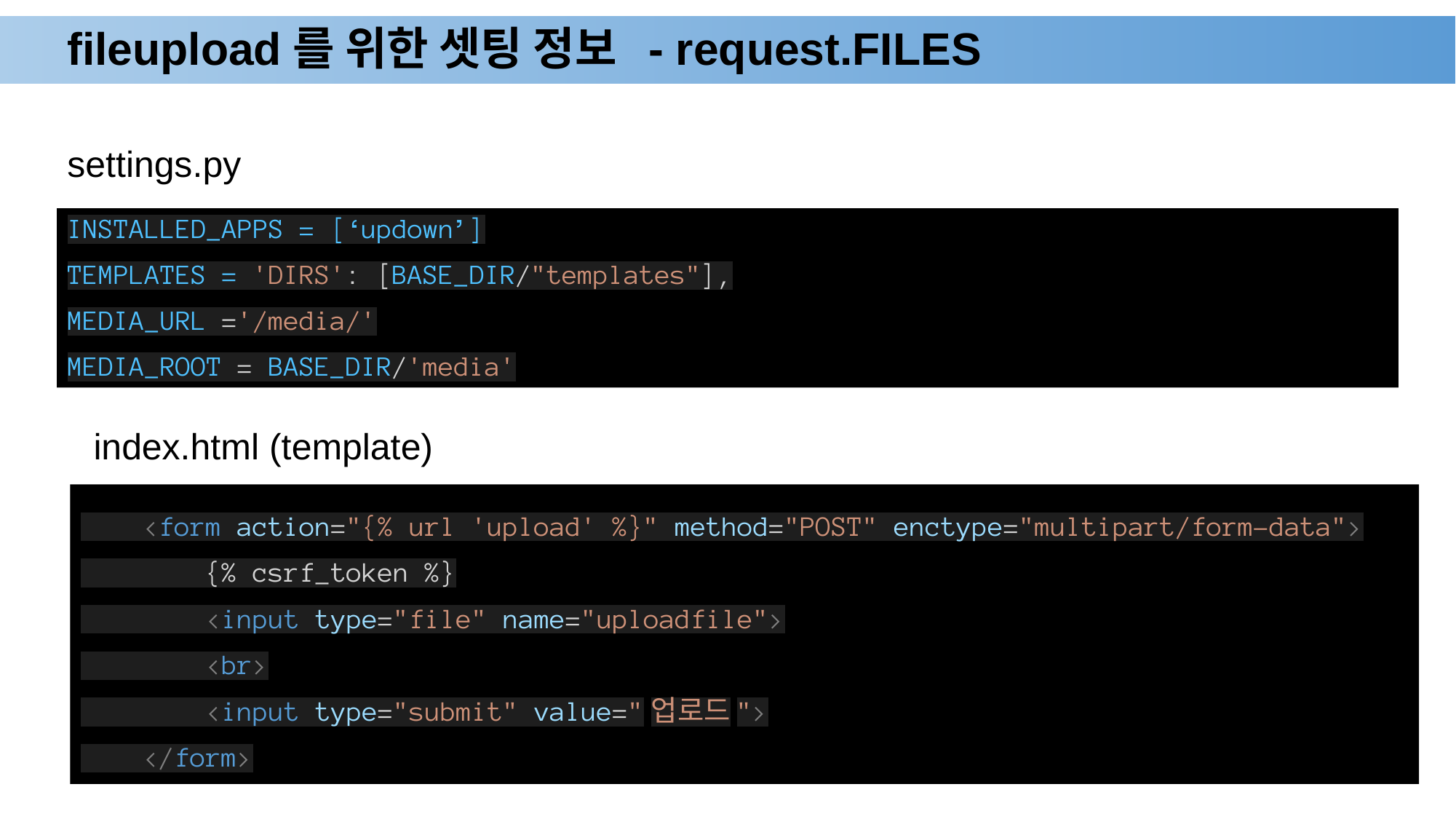

# fileupload를 위한 셋팅 정보  - request.FILES
settings.py
INSTALLED_APPS = [‘updown’]
TEMPLATES = 'DIRS': [BASE_DIR/"templates"],
MEDIA_URL ='/media/'
MEDIA_ROOT = BASE_DIR/'media'
index.html (template)
    <form action="{% url 'upload' %}" method="POST" enctype="multipart/form-data">
        {% csrf_token %}
        <input type="file" name="uploadfile">
        <br>
        <input type="submit" value="업로드">
    </form>